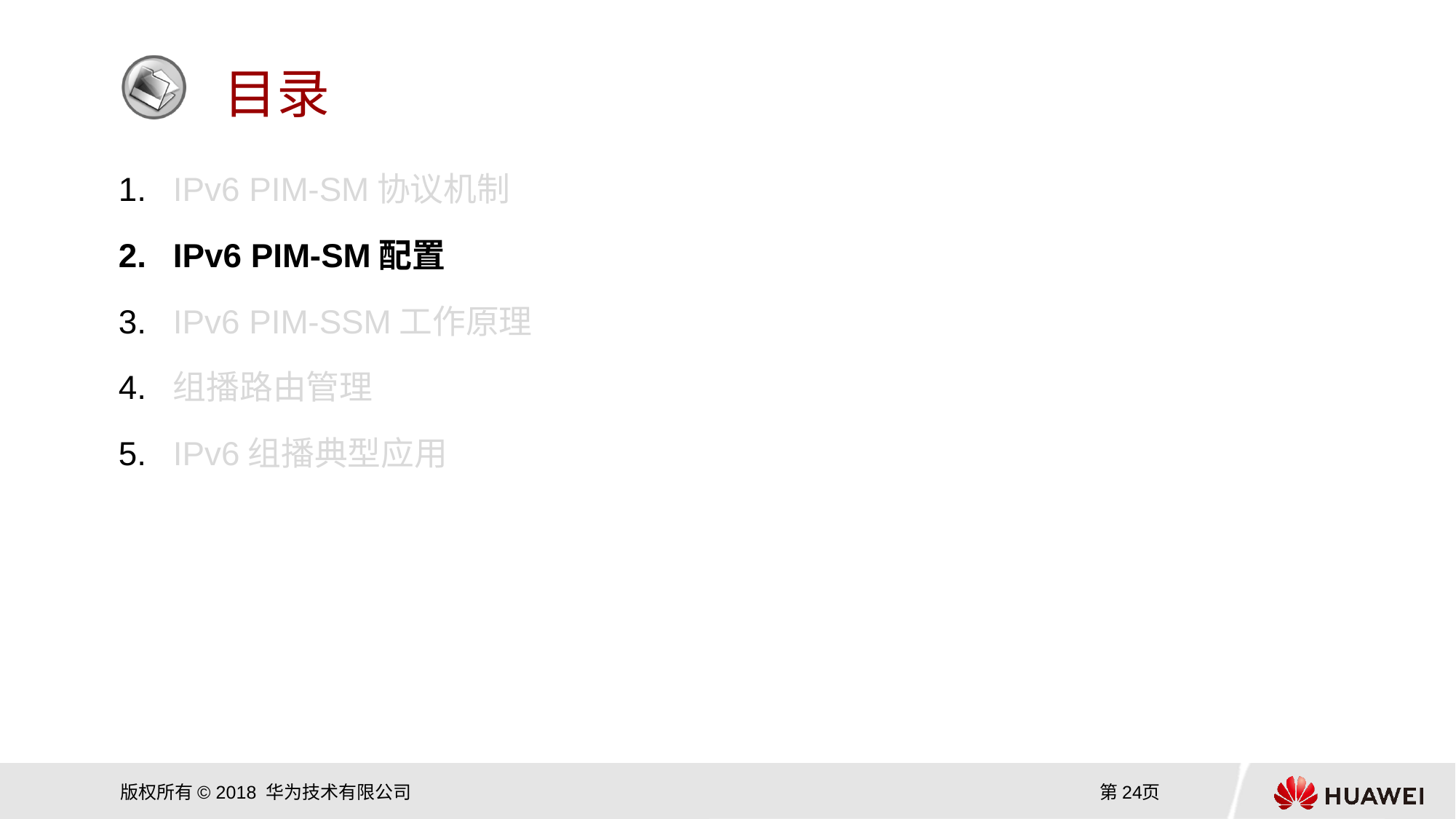

IPv6 PIM-SM协议机制
IPv6 PIM-SM配置
IPv6 PIM-SSM工作原理
组播路由管理
IPv6组播典型应用